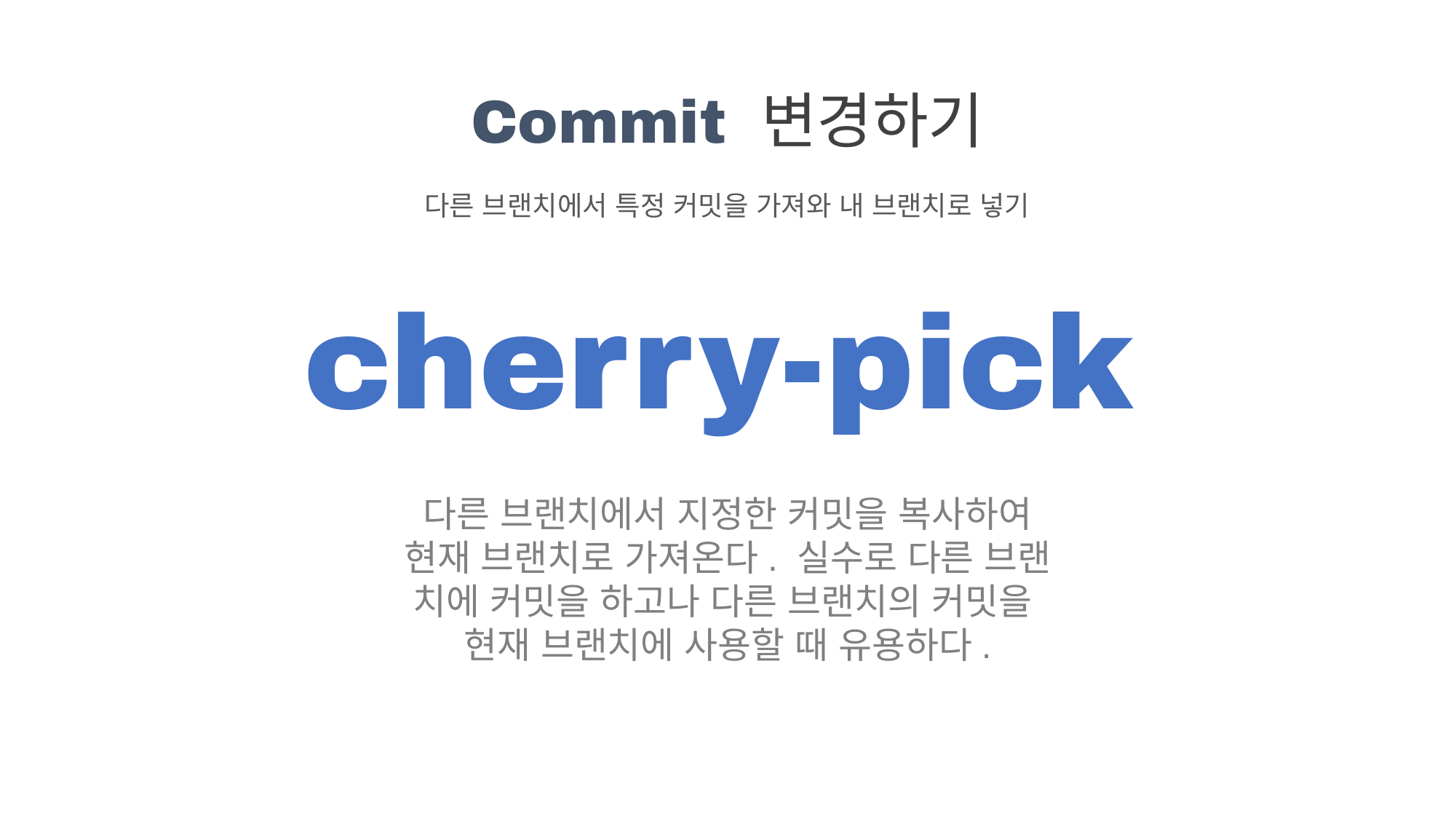

Commit 변경하기
다른 브랜치에서 특정 커밋을 가져와 내 브랜치로 넣기
cherry-pick
다른 브랜치에서 지정한 커밋을 복사하여
현재 브랜치로 가져온다. 실수로 다른 브랜
치에 커밋을 하고나 다른 브랜치의 커밋을
현재 브랜치에 사용할 때 유용하다.